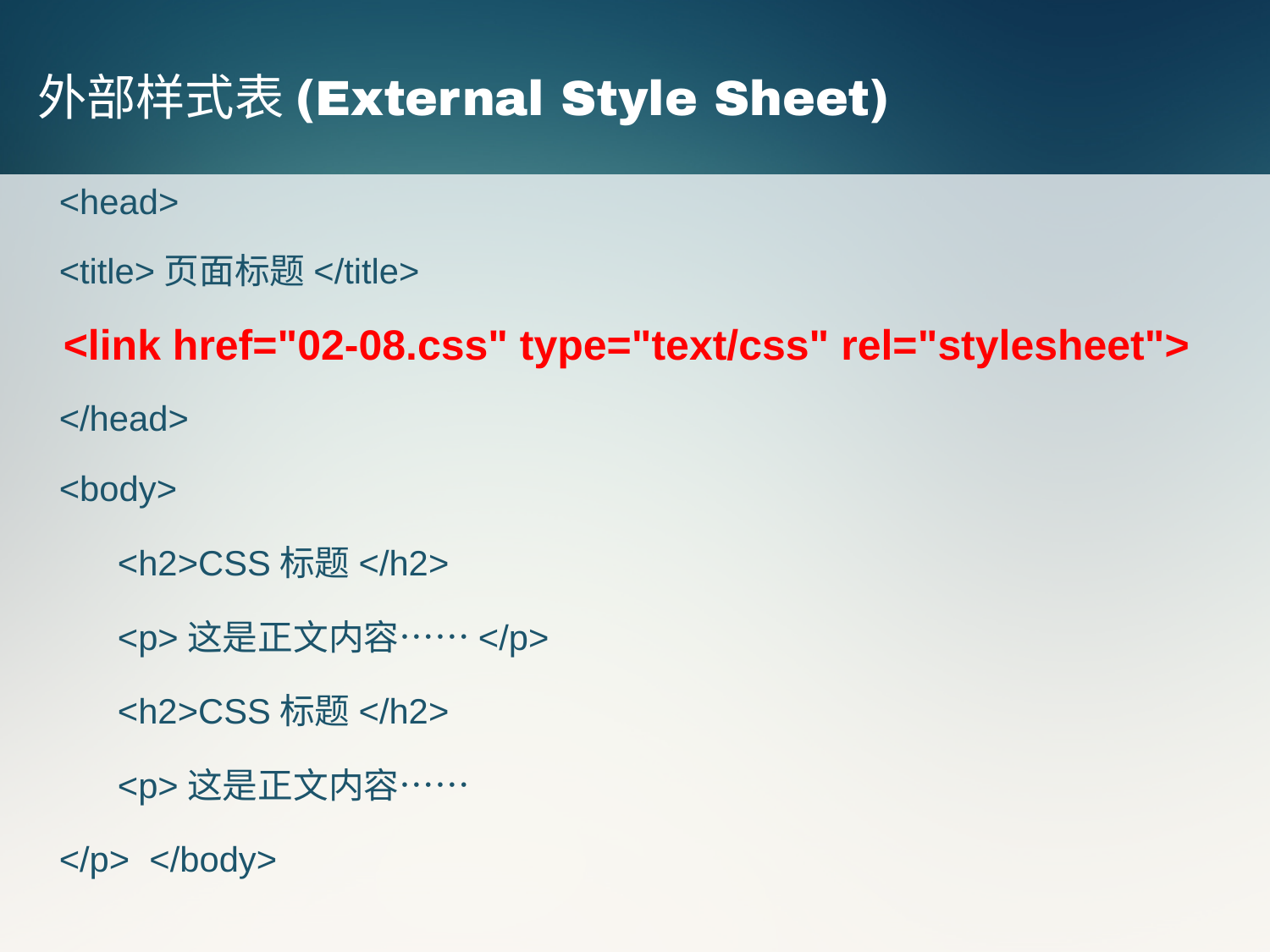

# 外部样式表(External Style Sheet)
  <head>
  <title>页面标题</title>
  <link href="02-08.css" type="text/css" rel="stylesheet">
  </head>
  <body>
        <h2>CSS标题</h2>
        <p>这是正文内容……</p>
        <h2>CSS标题</h2>
        <p>这是正文内容……
  </p>  </body>